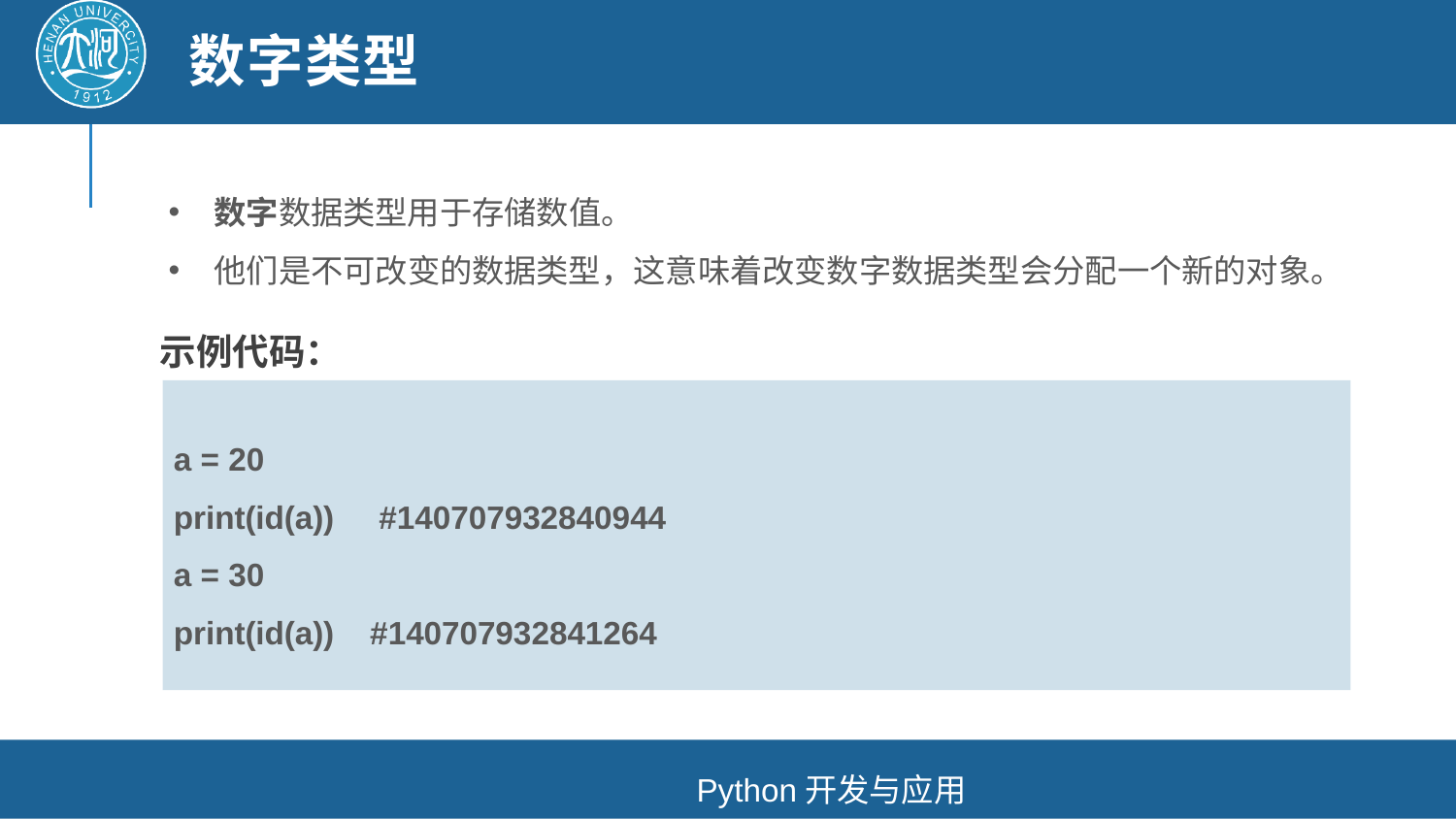

# 数字类型
数字数据类型用于存储数值。
他们是不可改变的数据类型，这意味着改变数字数据类型会分配一个新的对象。
示例代码：
a = 20
print(id(a))     #140707932840944
a = 30
print(id(a))    #140707932841264

Python开发与应用
15